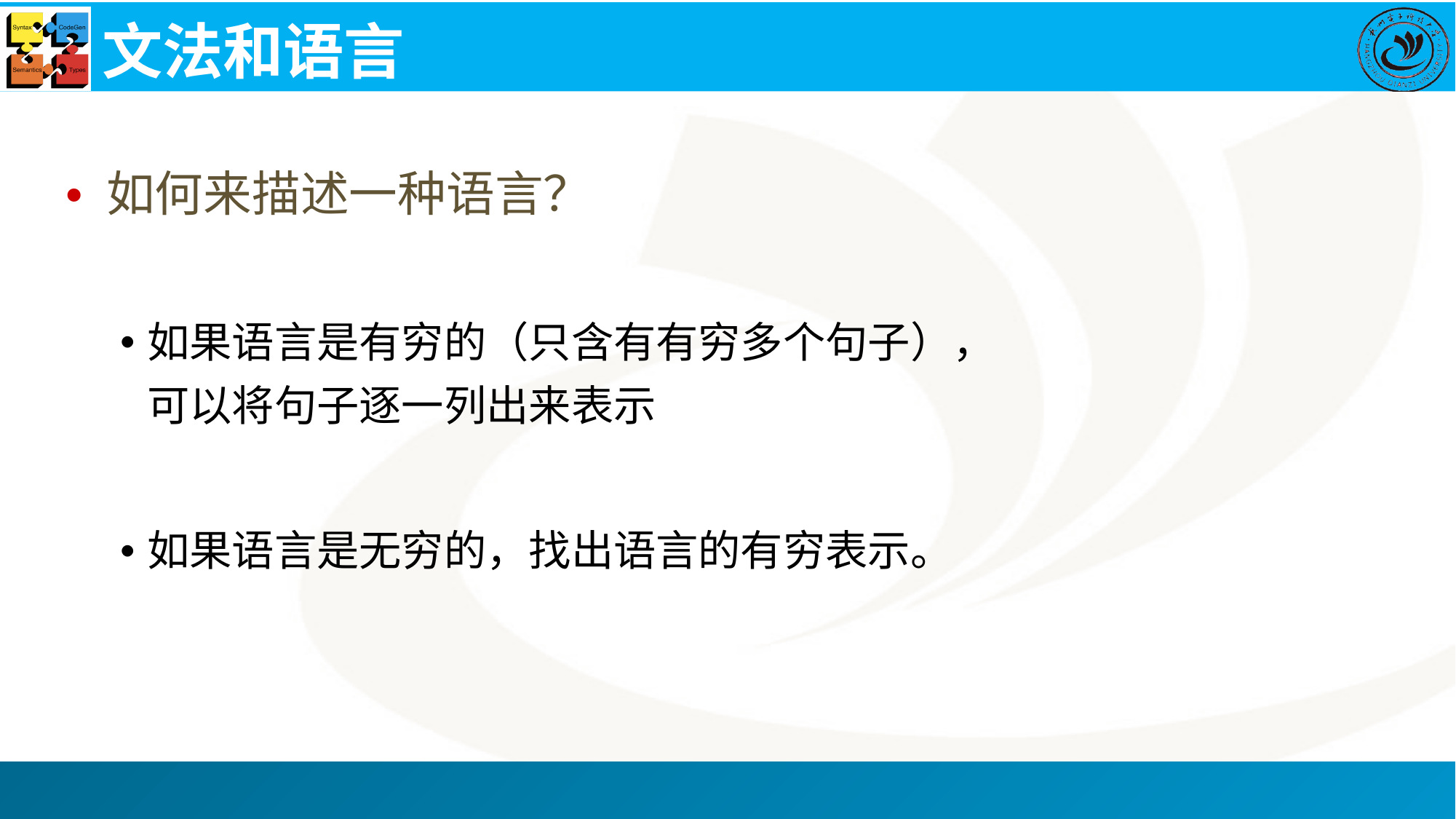

# 文法和语言
如何来描述一种语言？

如果语言是有穷的（只含有有穷多个句子），可以将句子逐一列出来表示

如果语言是无穷的，找出语言的有穷表示。
16